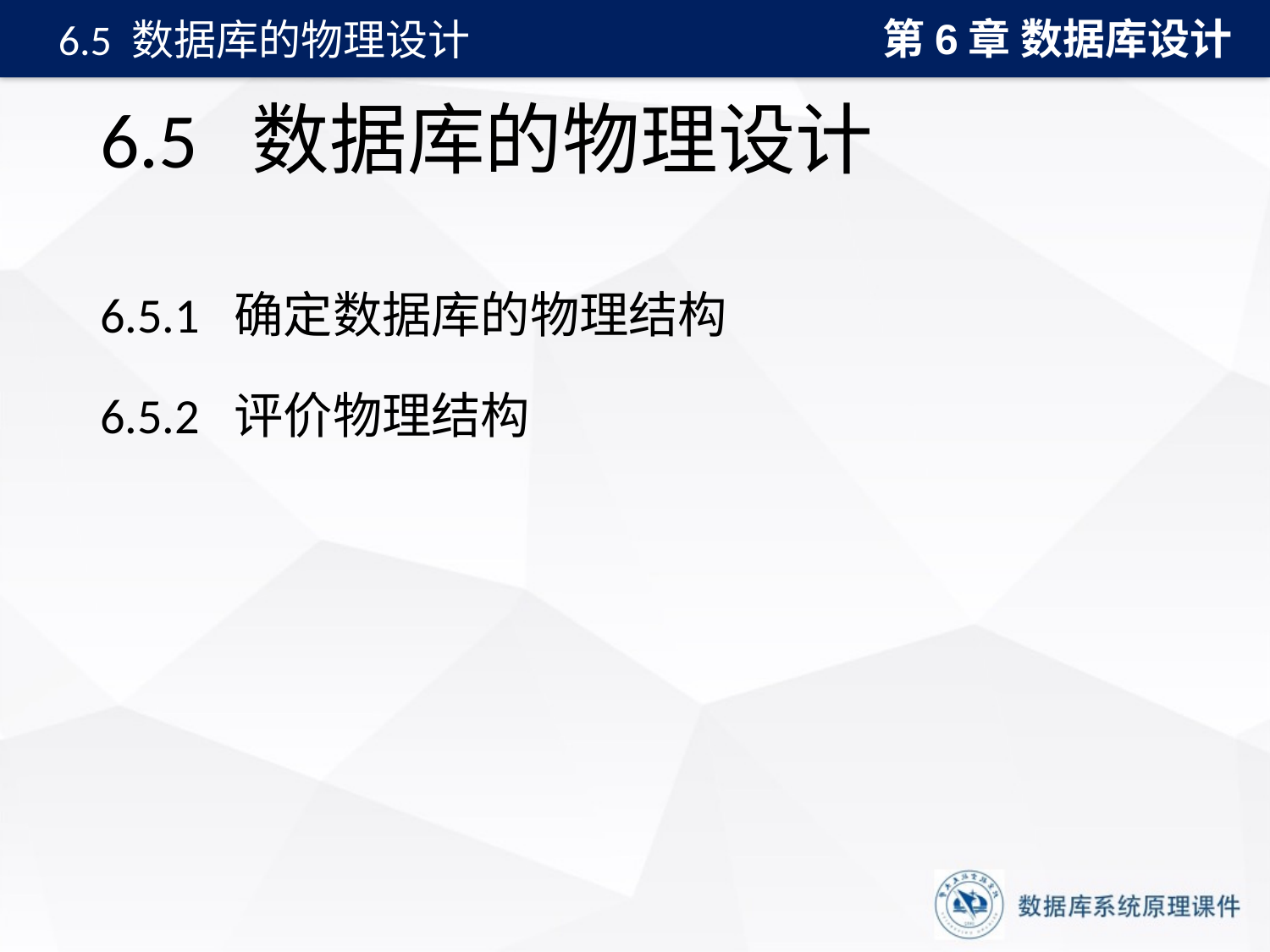

第6章 数据库设计
6.5 数据库的物理设计
# 6.5  数据库的物理设计
6.5.1  确定数据库的物理结构
6.5.2  评价物理结构